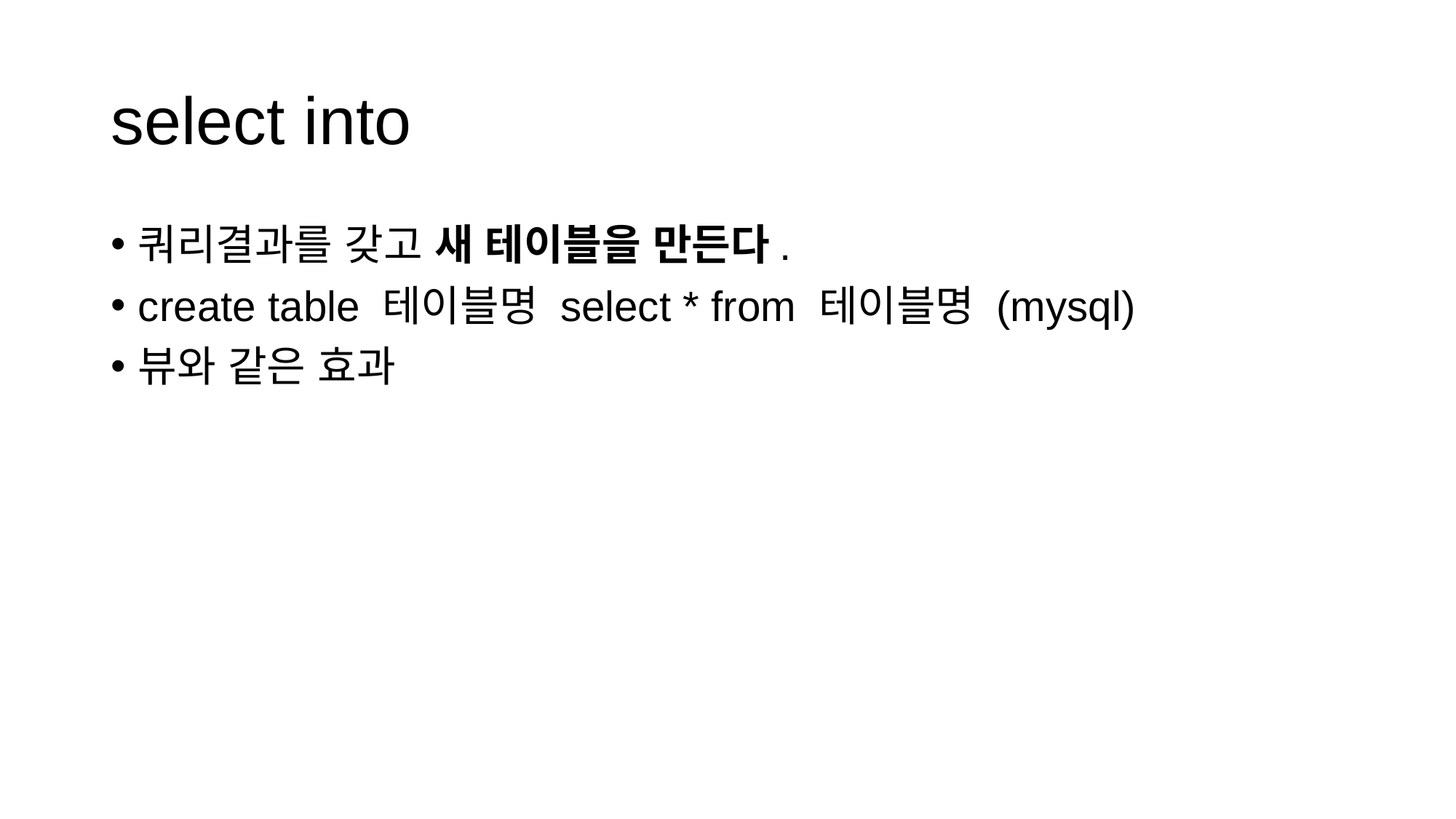

# select into
쿼리결과를 갖고 새 테이블을 만든다.
create table 테이블명 select * from 테이블명 (mysql)
뷰와 같은 효과